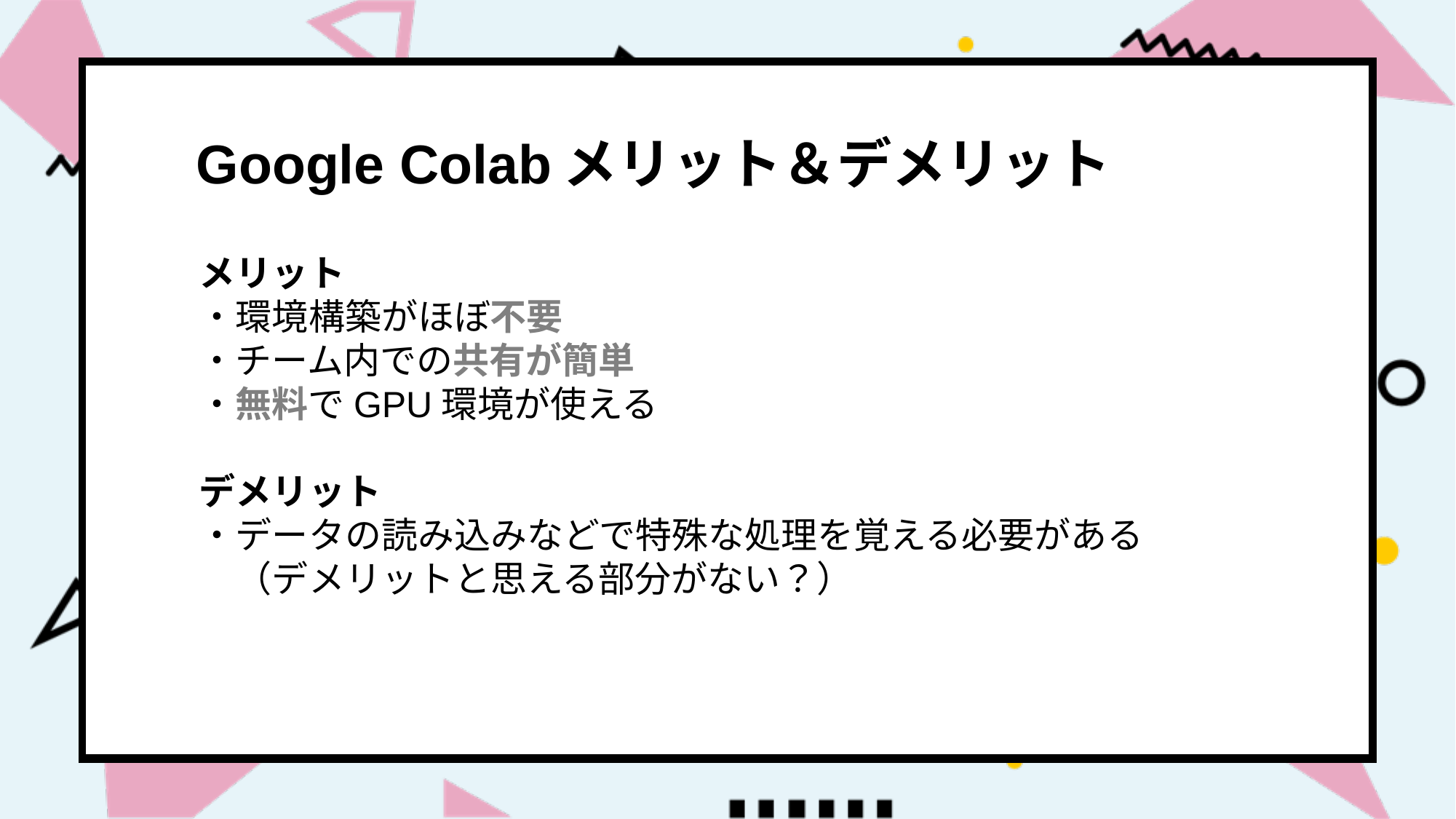

・環境構築が不要
・機械学習の教育や研究用の開発環境

Google Colabメリット＆デメリット
メリット
・環境構築がほぼ不要
・チーム内での共有が簡単
・無料でGPU環境が使える

デメリット
・データの読み込みなどで特殊な処理を覚える必要がある
　（デメリットと思える部分がない？）

3